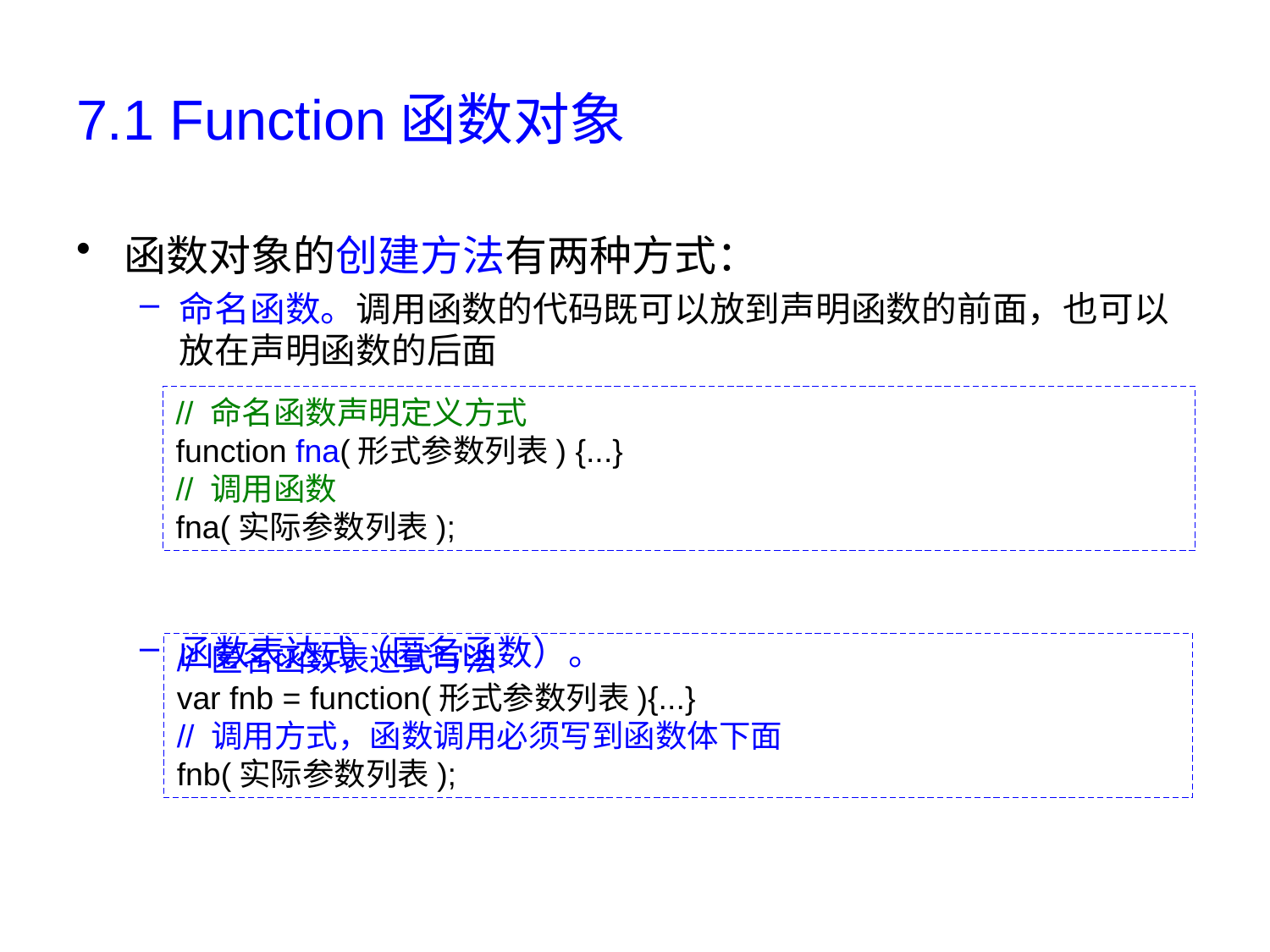

# 7.1 Function函数对象
函数对象的创建方法有两种方式：
命名函数。调用函数的代码既可以放到声明函数的前面，也可以放在声明函数的后面

函数表达式（匿名函数）。
// 命名函数声明定义方式
function fna(形式参数列表) {...}
// 调用函数
fna(实际参数列表);
// 匿名函数表达式写法
var fnb = function(形式参数列表){...}
// 调用方式，函数调用必须写到函数体下面
fnb(实际参数列表);